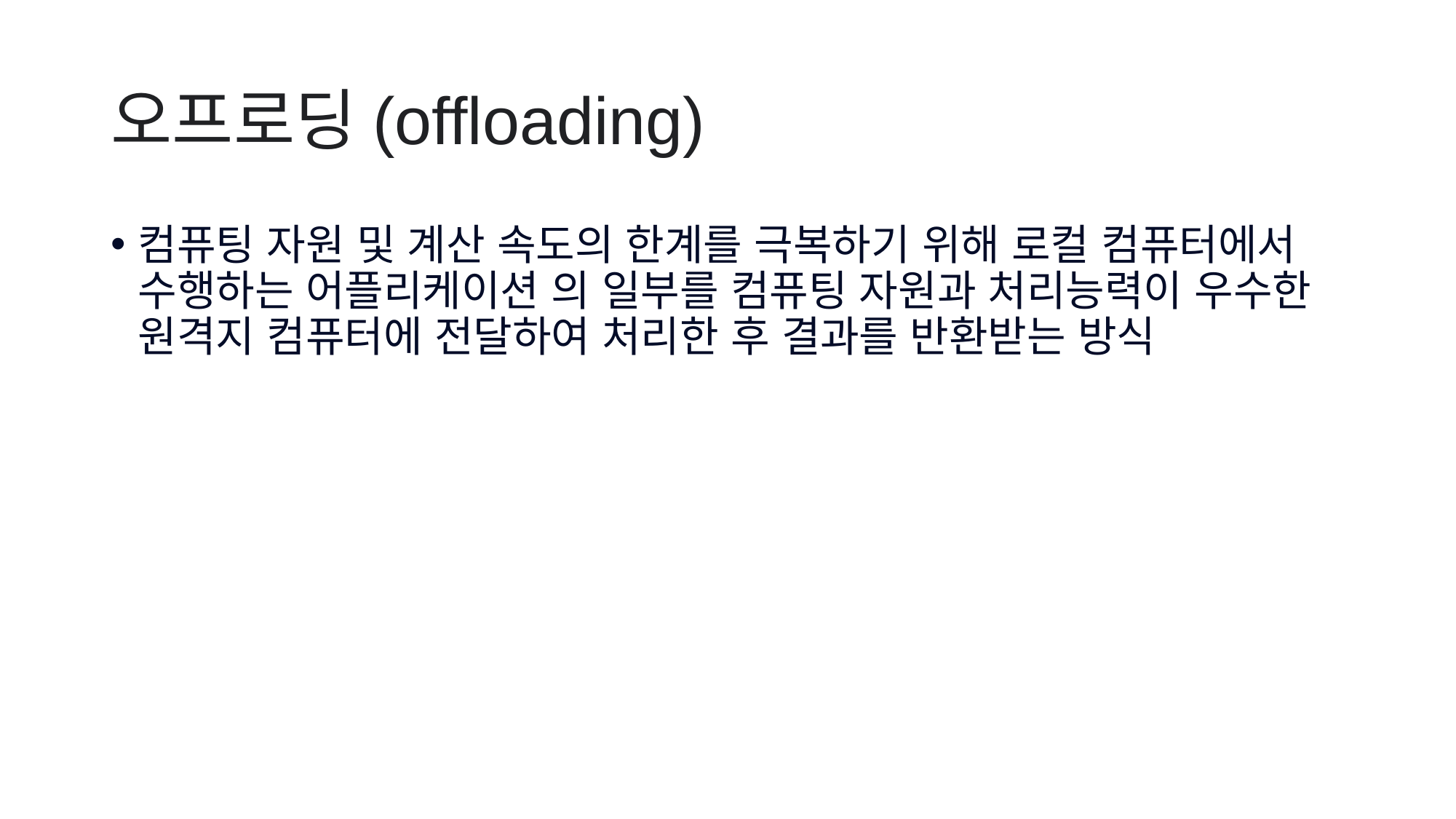

# 오프로딩(offloading)
컴퓨팅 자원 및 계산 속도의 한계를 극복하기 위해 로컬 컴퓨터에서 수행하는 어플리케이션 의 일부를 컴퓨팅 자원과 처리능력이 우수한 원격지 컴퓨터에 전달하여 처리한 후 결과를 반환받는 방식